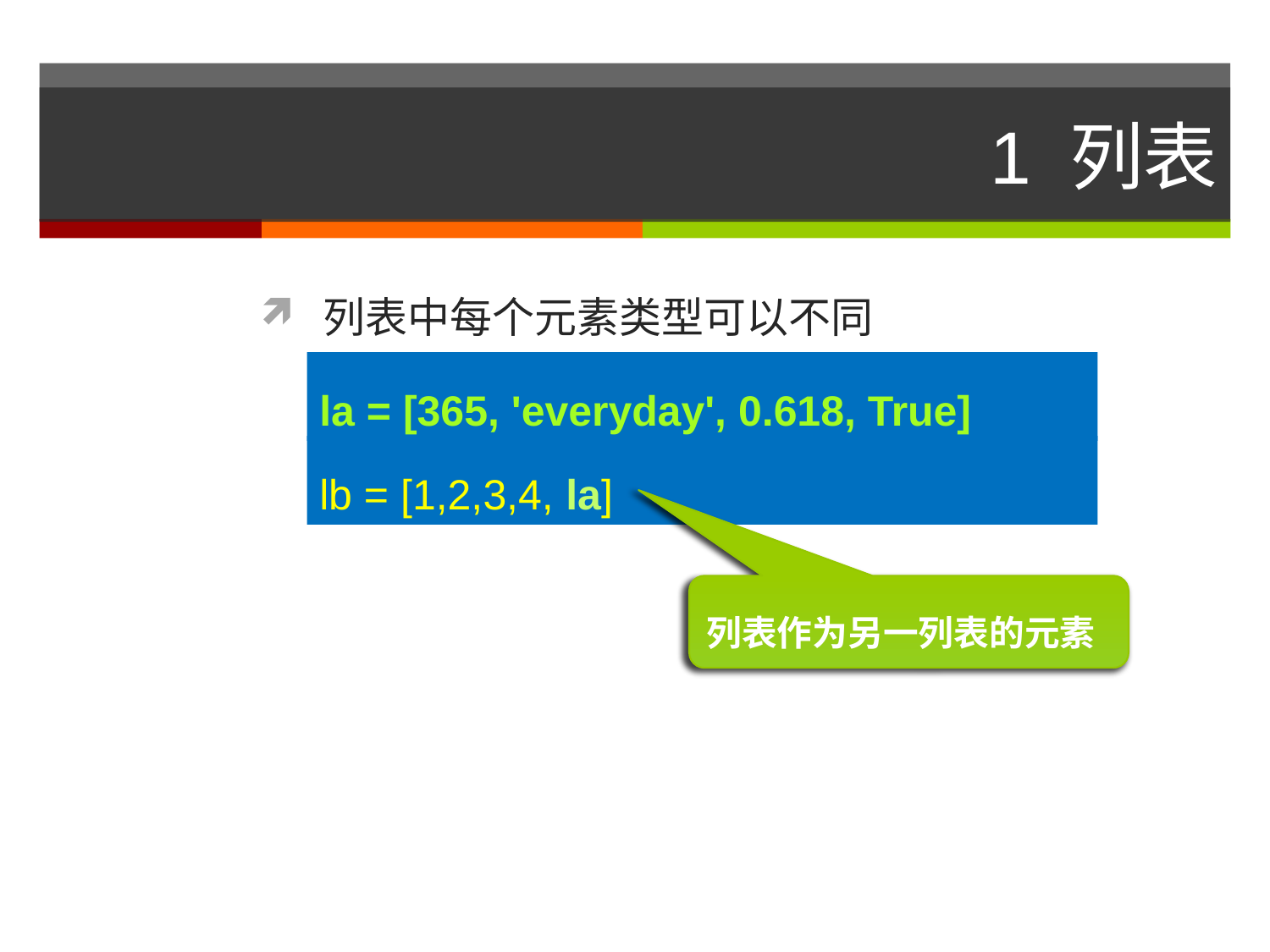

# 1 列表
列表中每个元素类型可以不同

la = [365, 'everyday', 0.618, True]
lb = [1,2,3,4, la]
列表作为另一列表的元素